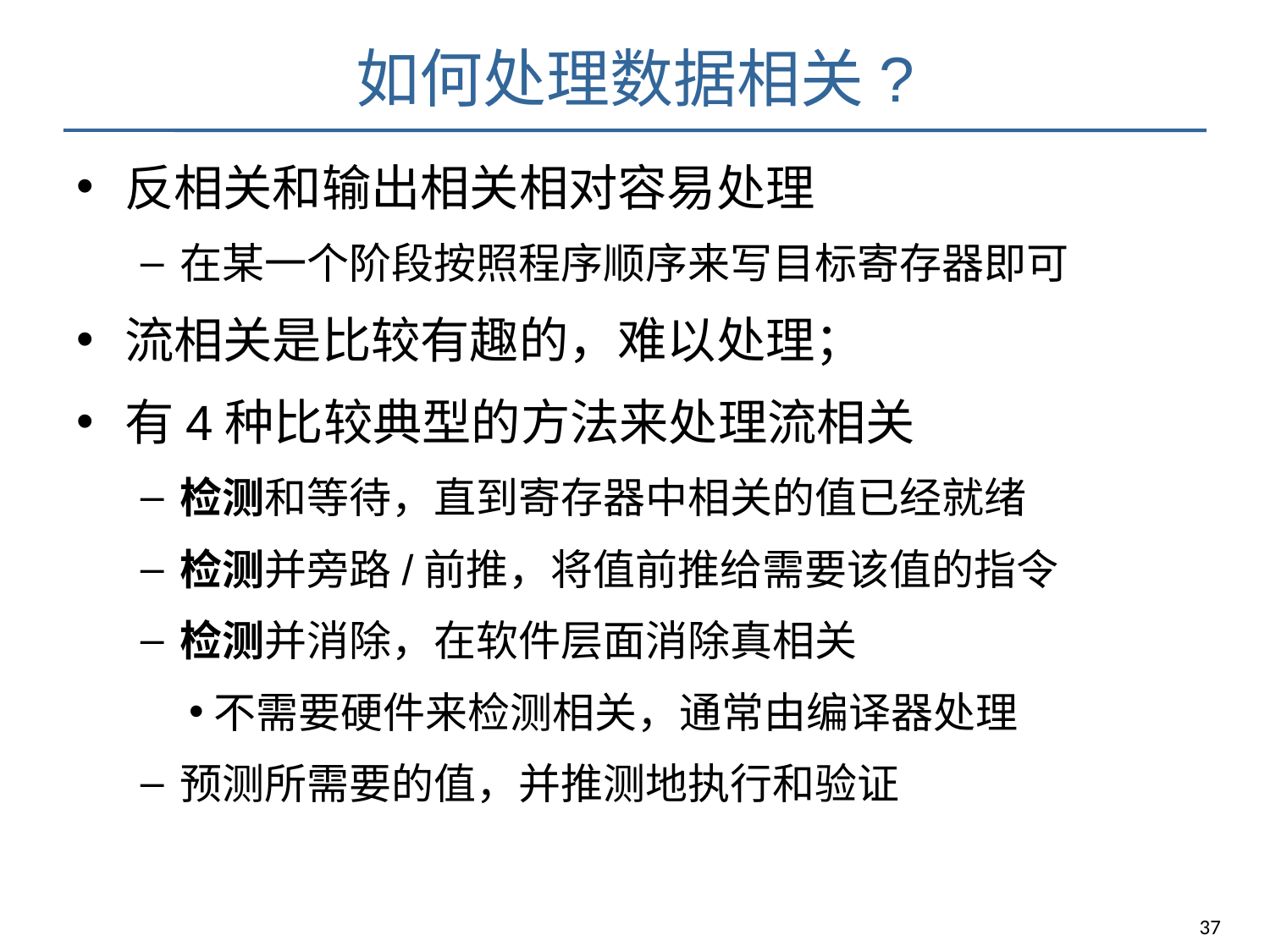

# 如何处理数据相关?
反相关和输出相关相对容易处理
在某一个阶段按照程序顺序来写目标寄存器即可
流相关是比较有趣的，难以处理；
有4种比较典型的方法来处理流相关
检测和等待，直到寄存器中相关的值已经就绪
检测并旁路/前推，将值前推给需要该值的指令
检测并消除，在软件层面消除真相关
不需要硬件来检测相关，通常由编译器处理
预测所需要的值，并推测地执行和验证
37